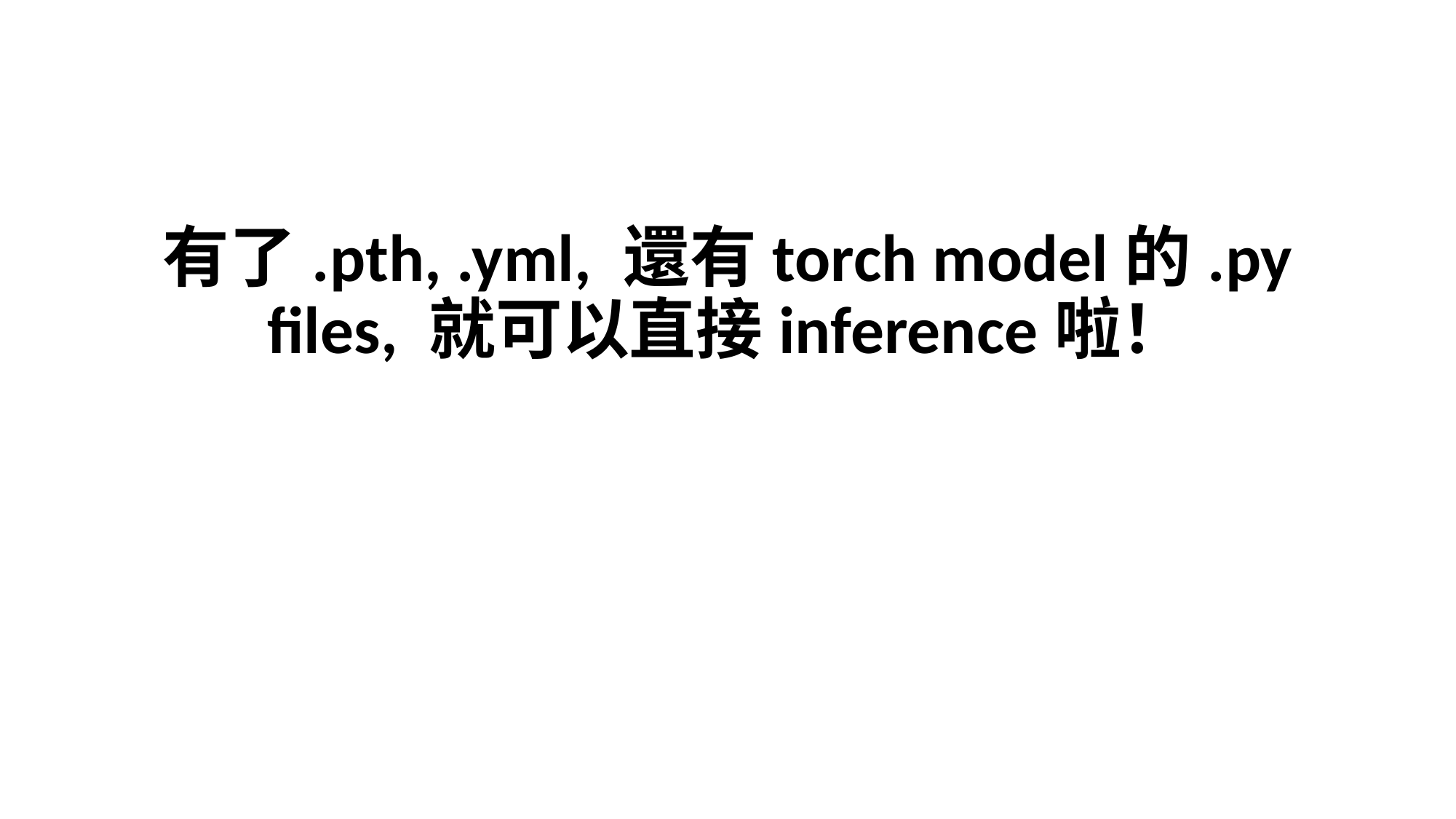

#
有了.pth, .yml, 還有torch model的.py files, 就可以直接inference啦！